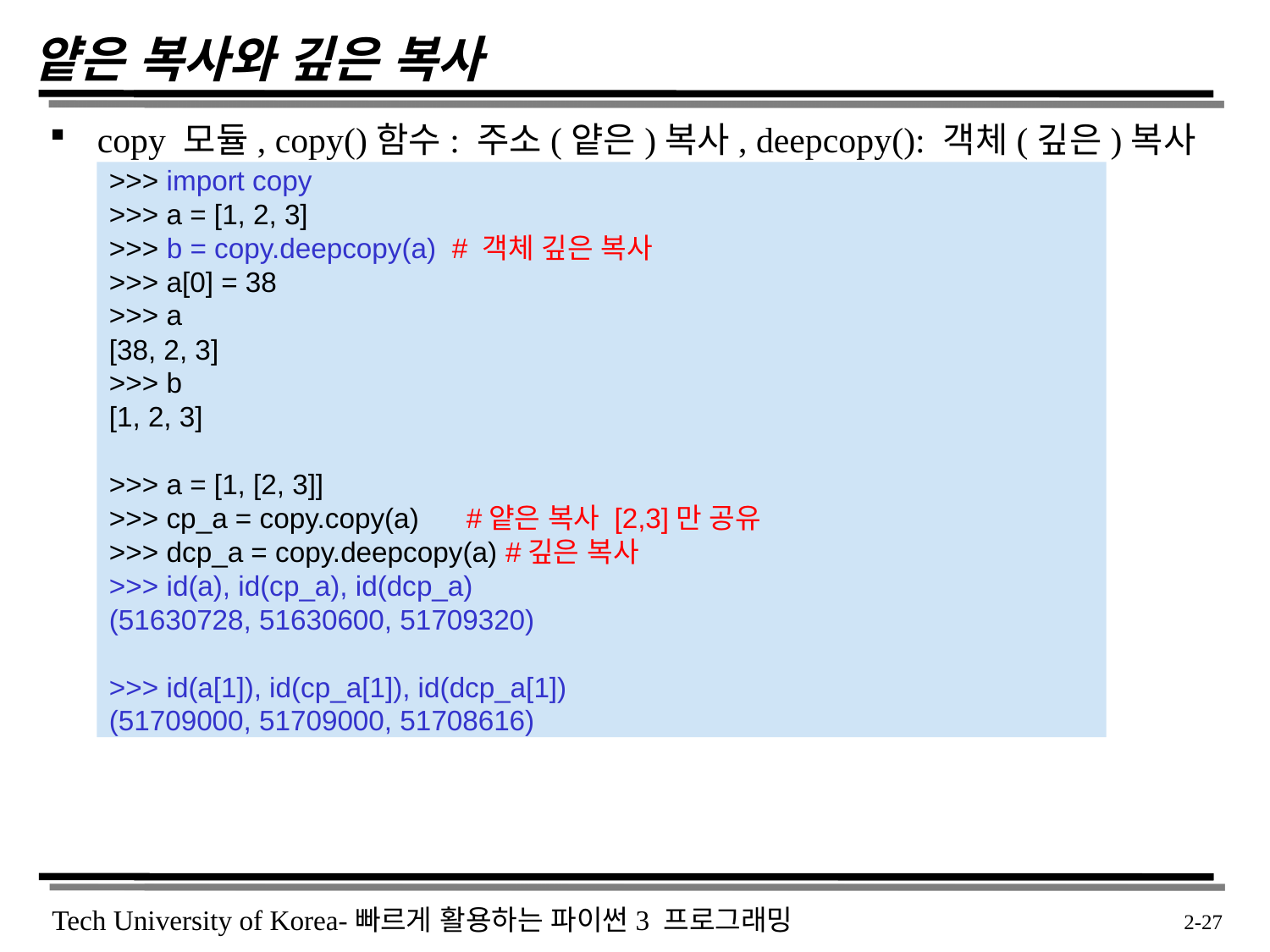

# 얕은 복사와 깊은 복사
copy 모듈, copy()함수: 주소(얕은)복사, deepcopy(): 객체(깊은)복사

>>> import copy
>>> a = [1, 2, 3]
>>> b = copy.deepcopy(a)  # 객체 깊은 복사
>>> a[0] = 38
>>> a
[38, 2, 3]
>>> b
[1, 2, 3]

>>> a = [1, [2, 3]]
>>> cp_a = copy.copy(a)      #얕은 복사 [2,3]만 공유
>>> dcp_a = copy.deepcopy(a) #깊은 복사
>>> id(a), id(cp_a), id(dcp_a)
(51630728, 51630600, 51709320)

>>> id(a[1]), id(cp_a[1]), id(dcp_a[1])
(51709000, 51709000, 51708616)
 2-27